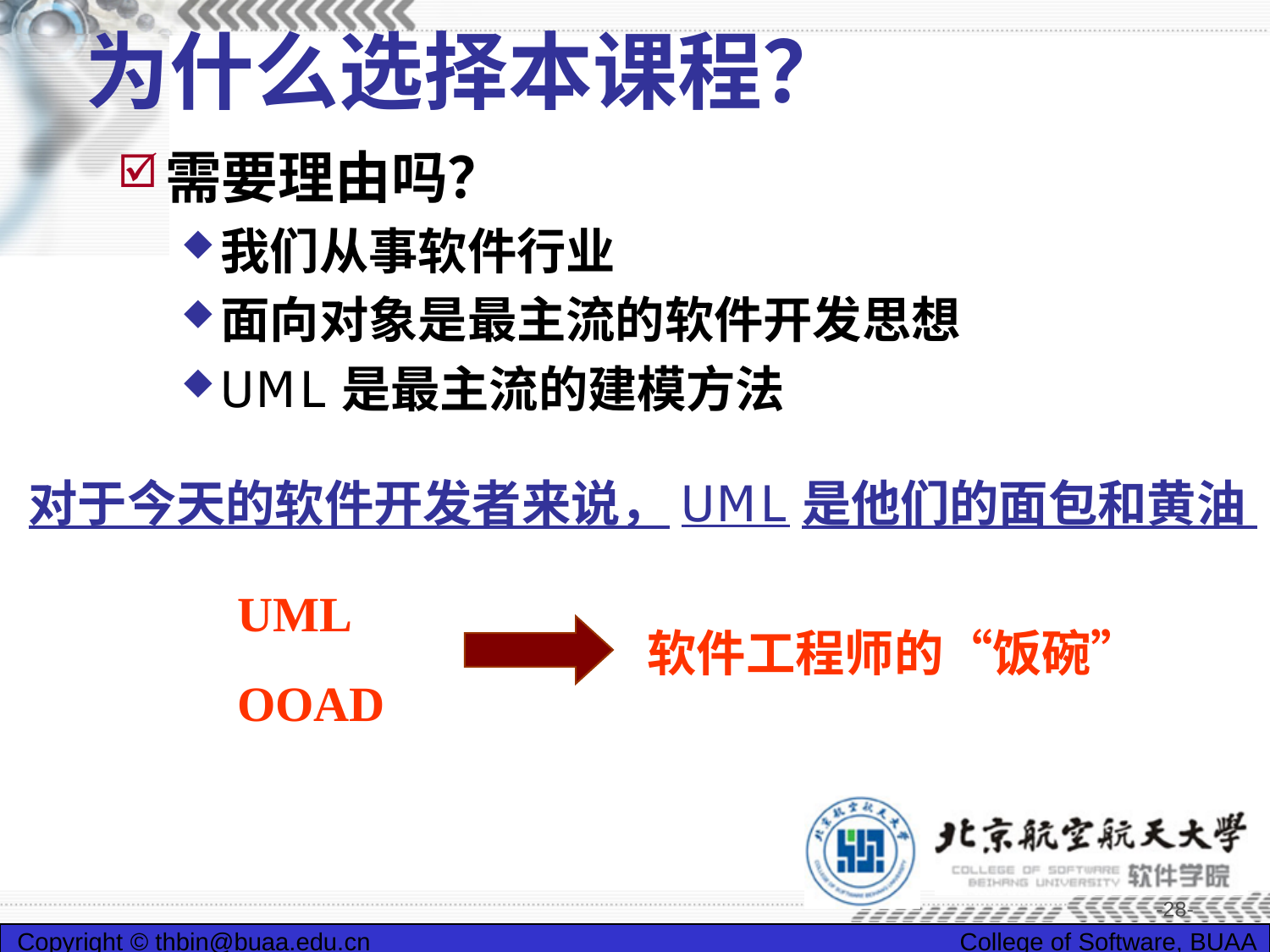

# 为什么选择本课程？
需要理由吗？
我们从事软件行业
面向对象是最主流的软件开发思想
UML是最主流的建模方法
对于今天的软件开发者来说，UML是他们的面包和黄油
UML

软件工程师的“饭碗”
OOAD
-28-